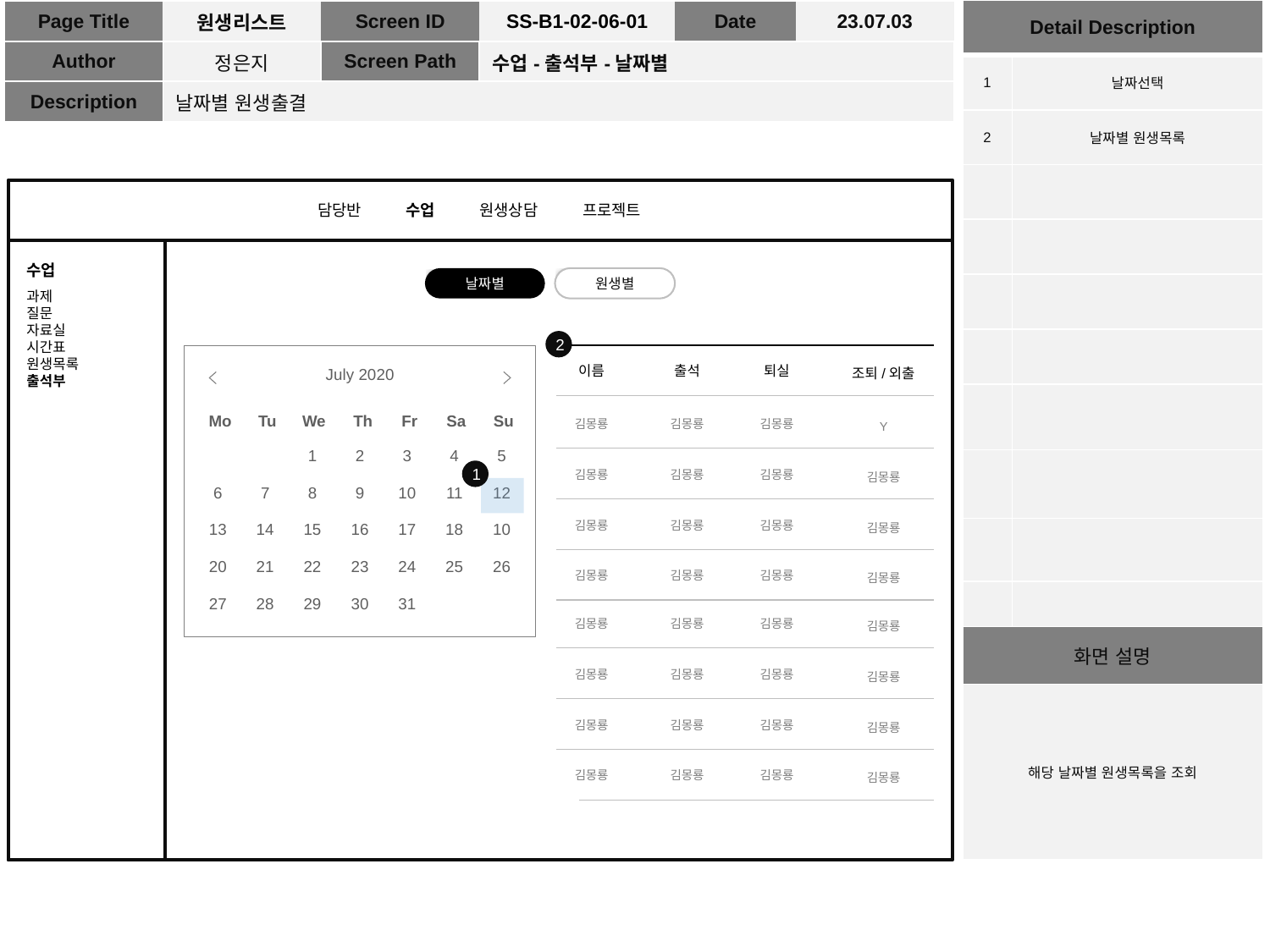

| Detail Description |  |
| --- | --- |
| 1 | 날짜선택 |
| 2 | 날짜별 원생목록 |
|  |  |
|  |  |
|  |  |
|  |  |
|  |  |
|  |  |
|  |  |
|  |  |
| 화면 설명 |  |
| 해당 날짜별 원생목록을 조회 |  |
| Page Title | 원생리스트 | Screen ID | SS-B1-02-06-01 | Date | 23.07.03 |
| --- | --- | --- | --- | --- | --- |
| Author | 정은지 | Screen Path | 수업-출석부-날짜별 |  |  |
| Description | 날짜별 원생출결 |  |  |  |  |

담당반          수업          원생상담          프로젝트

수업

과제
질문
자료실
시간표
원생목록
출석부

날짜별
원생별
2

July 2020

Mo
Tu
We
Th
Fr
Sa
Su
1
2
3
4
5
6
7
8
9
10
11
12
13
14
15
16
17
18
10
20
21
22
23
24
25
26
27
28
29
30
31

이름
출석
퇴실
조퇴/외출
김몽룡
김몽룡
김몽룡
Y
1
김몽룡
김몽룡
김몽룡
김몽룡
김몽룡
김몽룡
김몽룡
김몽룡
김몽룡
김몽룡
김몽룡
김몽룡
김몽룡
김몽룡
김몽룡
김몽룡
김몽룡
김몽룡
김몽룡
김몽룡
김몽룡
김몽룡
김몽룡
김몽룡
김몽룡
김몽룡
김몽룡
김몽룡